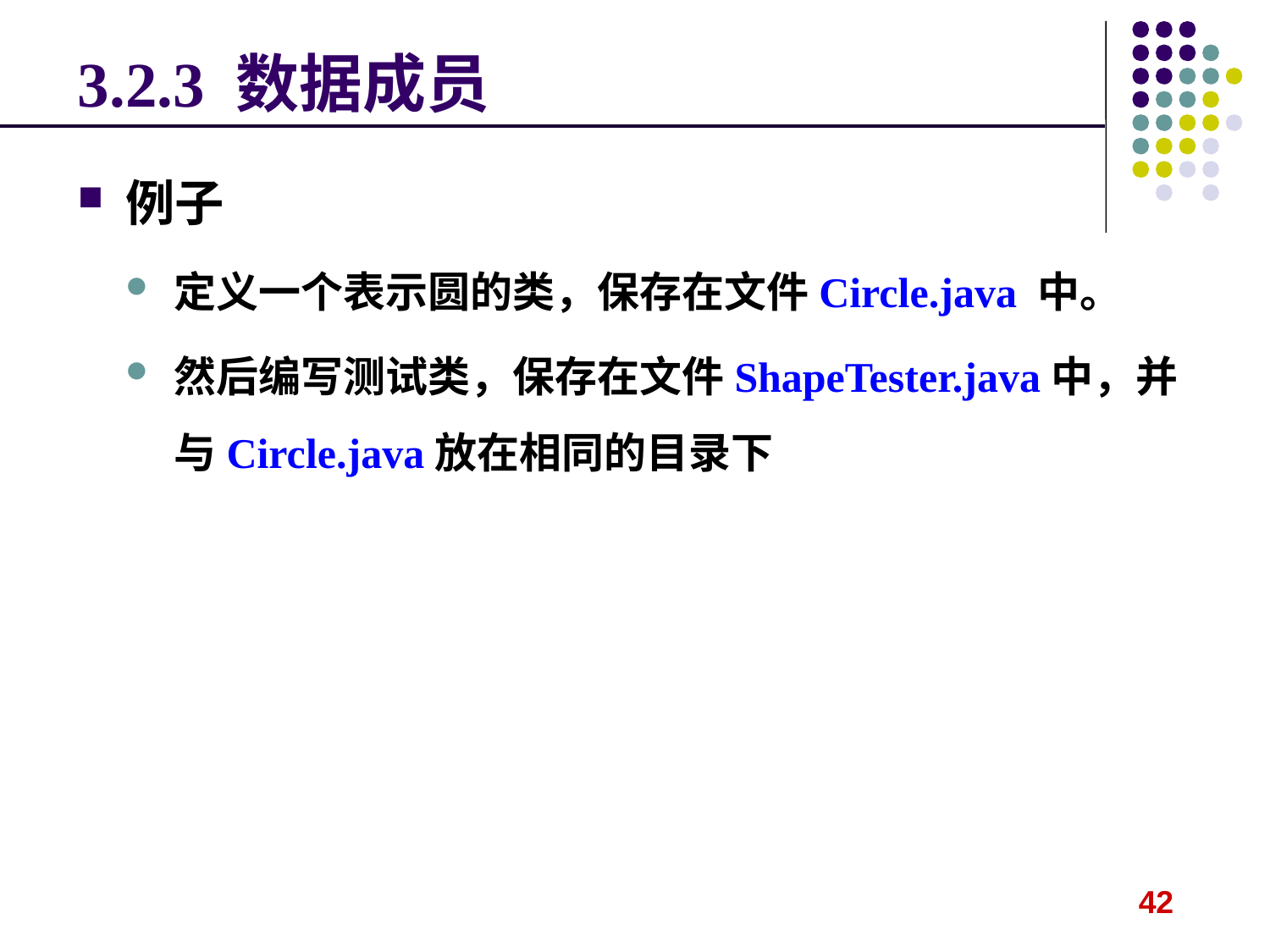

# 3.2.3 数据成员
例子
定义一个表示圆的类，保存在文件Circle.java 中。
然后编写测试类，保存在文件ShapeTester.java中，并与Circle.java放在相同的目录下